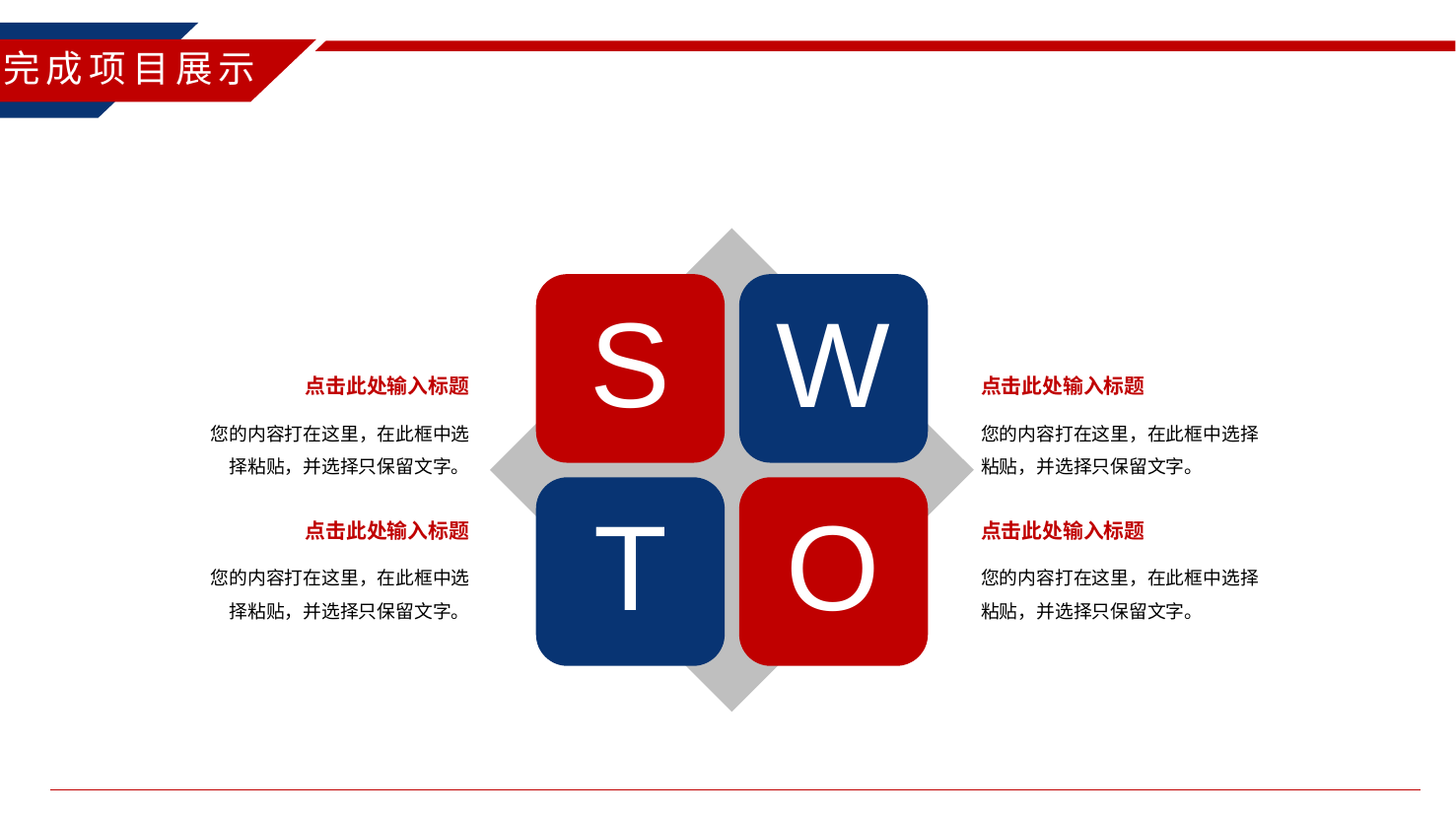

完成项目展示

S
W
T
O
点击此处输入标题
您的内容打在这里，在此框中选择粘贴，并选择只保留文字。
点击此处输入标题
您的内容打在这里，在此框中选择粘贴，并选择只保留文字。
点击此处输入标题
您的内容打在这里，在此框中选择粘贴，并选择只保留文字。
点击此处输入标题
您的内容打在这里，在此框中选择粘贴，并选择只保留文字。